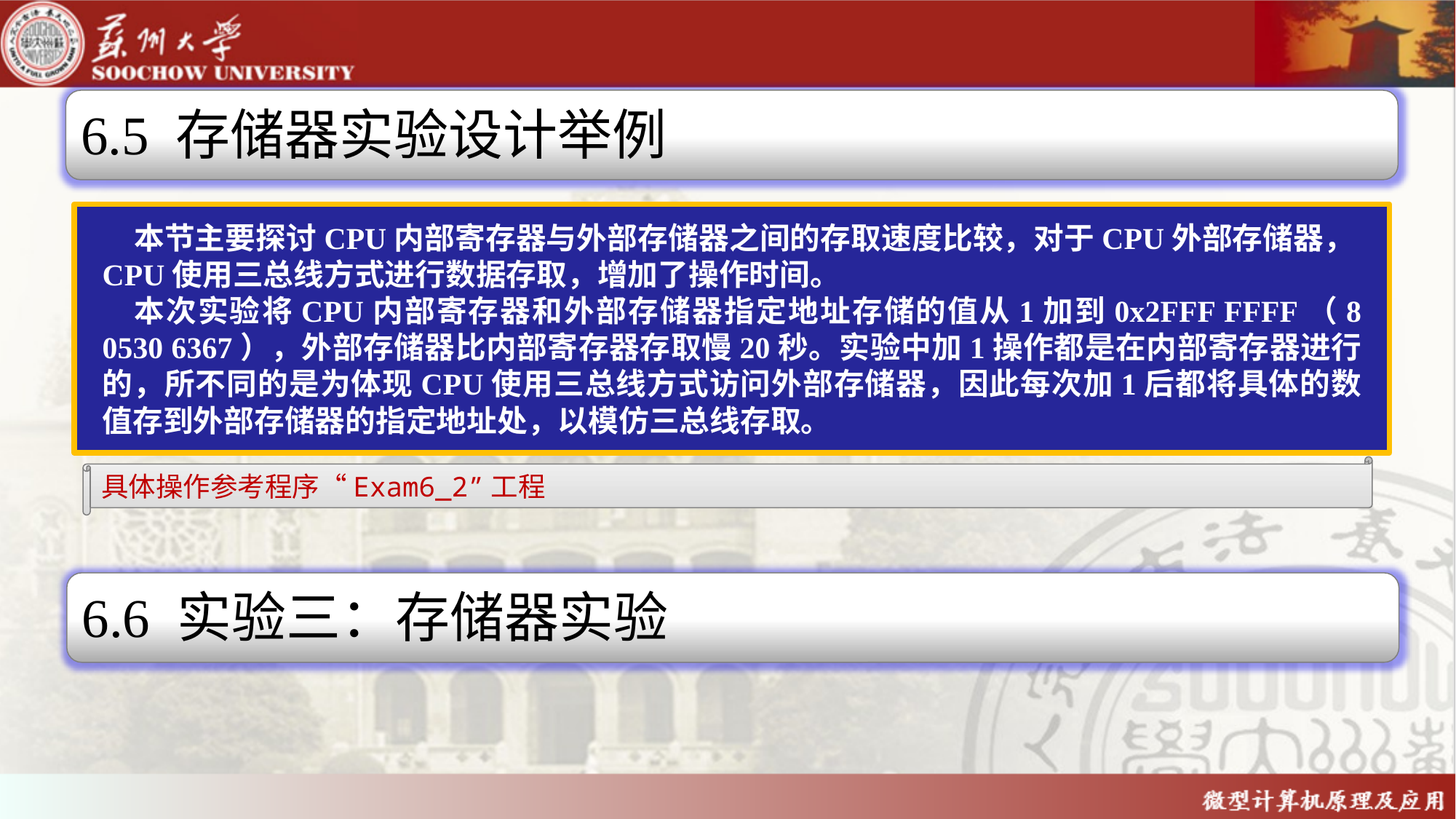

6.5 存储器实验设计举例
本节主要探讨CPU内部寄存器与外部存储器之间的存取速度比较，对于CPU外部存储器，CPU使用三总线方式进行数据存取，增加了操作时间。
本次实验将CPU内部寄存器和外部存储器指定地址存储的值从1加到0x2FFF FFFF（8 0530 6367），外部存储器比内部寄存器存取慢20秒。实验中加1操作都是在内部寄存器进行的，所不同的是为体现CPU使用三总线方式访问外部存储器，因此每次加1后都将具体的数值存到外部存储器的指定地址处，以模仿三总线存取。
具体操作参考程序“Exam6_2”工程
6.6 实验三：存储器实验